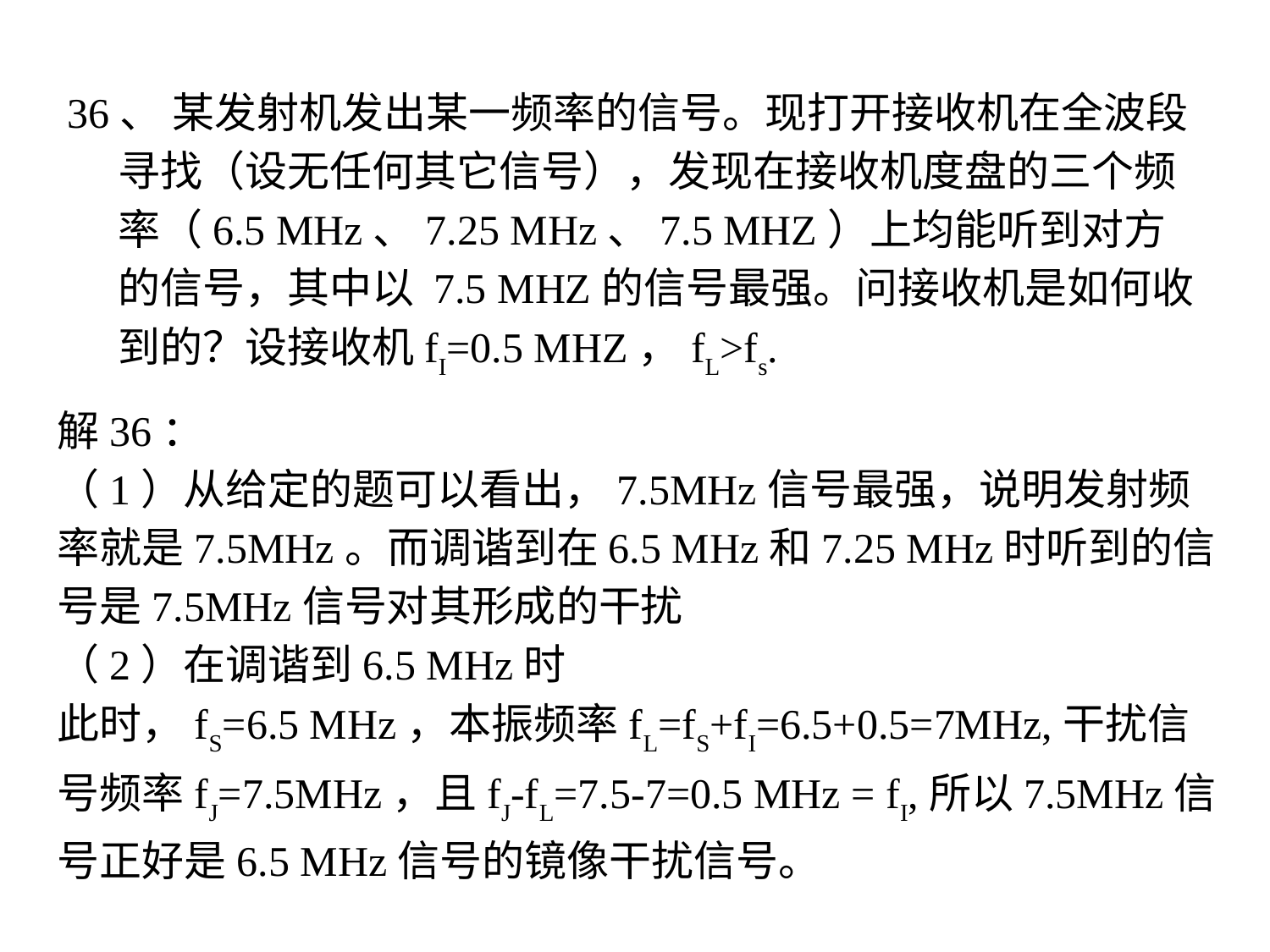

# 36、 某发射机发出某一频率的信号。现打开接收机在全波段寻找（设无任何其它信号），发现在接收机度盘的三个频率（6.5 MHz、7.25 MHz、7.5 MHZ）上均能听到对方的信号，其中以 7.5 MHZ的信号最强。问接收机是如何收到的？设接收机fI=0.5 MHZ，fL>fs.
解36：
（1）从给定的题可以看出，7.5MHz信号最强，说明发射频率就是7.5MHz。而调谐到在6.5 MHz和7.25 MHz时听到的信号是7.5MHz信号对其形成的干扰
（2）在调谐到6.5 MHz时
此时，fS=6.5 MHz，本振频率fL=fS+fI=6.5+0.5=7MHz,干扰信号频率fJ=7.5MHz，且fJ-fL=7.5-7=0.5 MHz = fI,所以7.5MHz信号正好是6.5 MHz信号的镜像干扰信号。
79